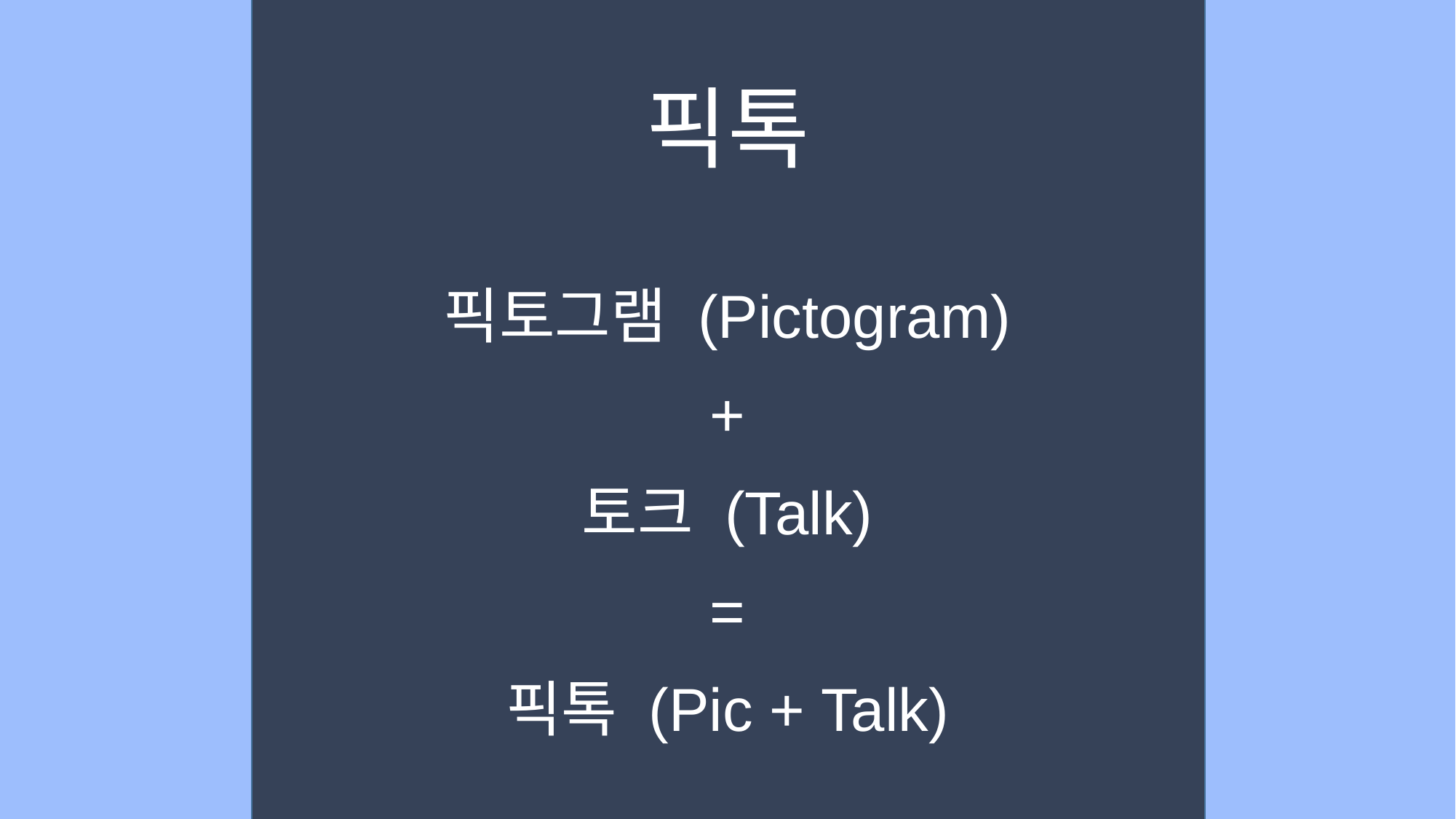

# 픽톡
픽토그램 (Pictogram)

+

토크 (Talk)

=

픽톡 (Pic + Talk)